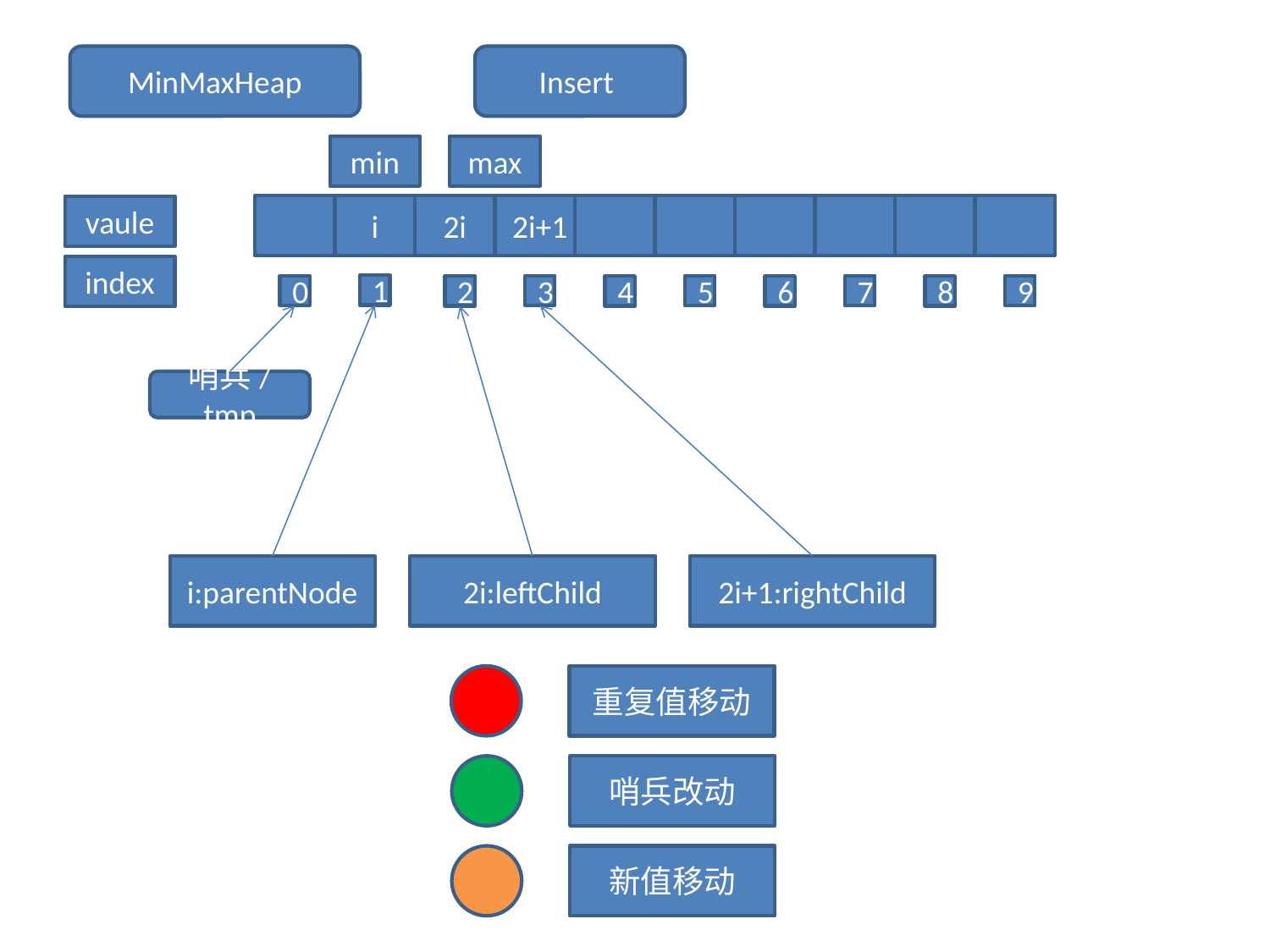

MinMaxHeap
Insert
min
max

i
2i
2i+1

vaule
index
1
0
3
5
7
9
2
4
6
8
哨兵/tmp
i:parentNode
2i:leftChild
2i+1:rightChild

重复值移动

哨兵改动

新值移动